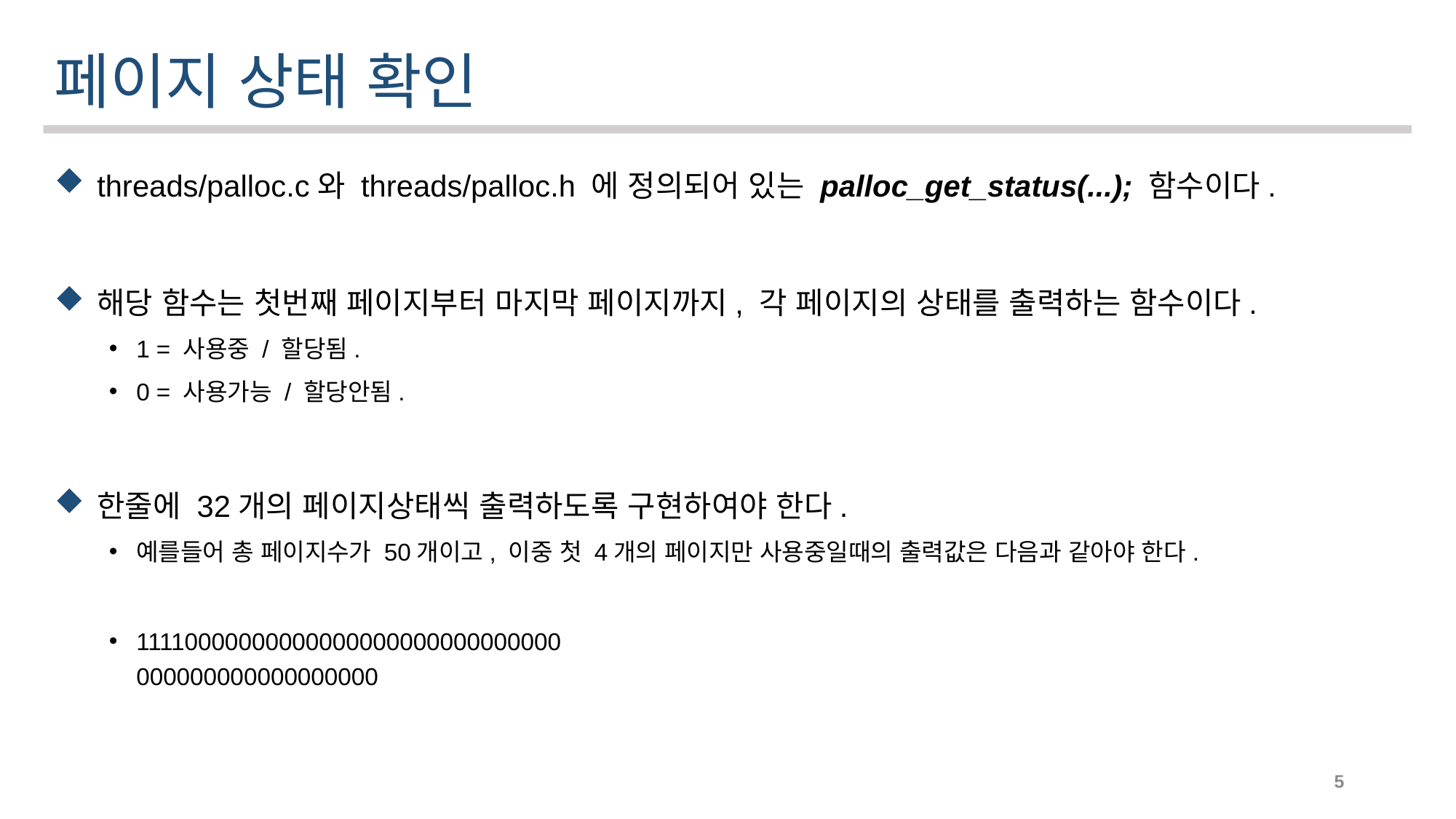

페이지 상태 확인
threads/palloc.c와 threads/palloc.h 에 정의되어 있는 palloc_get_status(...); 함수이다.

해당 함수는 첫번째 페이지부터 마지막 페이지까지, 각 페이지의 상태를 출력하는 함수이다.
1 = 사용중 / 할당됨.
0 = 사용가능 / 할당안됨.

한줄에 32개의 페이지상태씩 출력하도록 구현하여야 한다.
예를들어 총 페이지수가 50개이고, 이중 첫 4개의 페이지만 사용중일때의 출력값은 다음과 같아야 한다.

11110000000000000000000000000000
000000000000000000

5